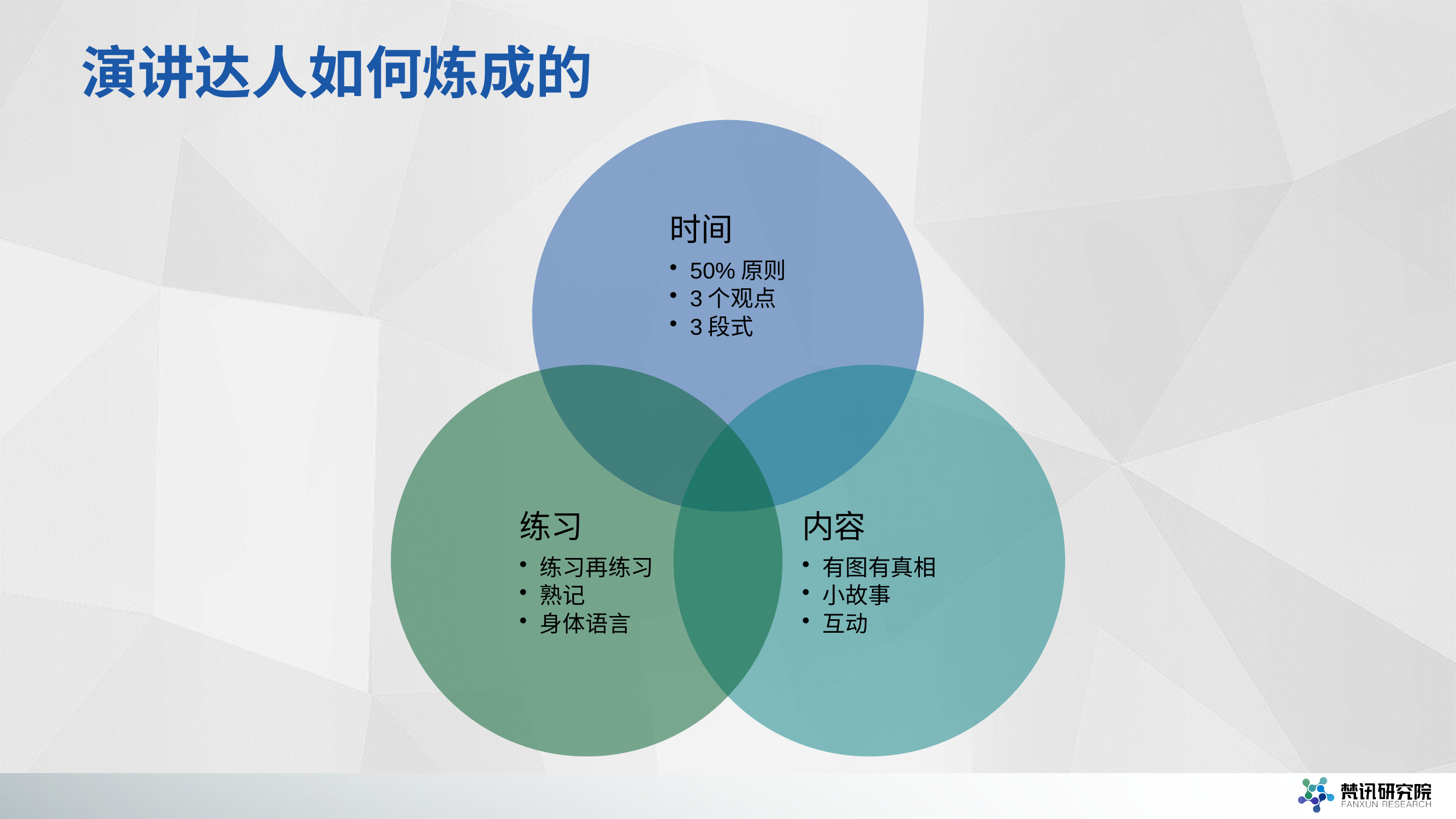

# 演讲达人如何炼成的
时间
50%原则
3个观点
3段式
内容
有图有真相
小故事
互动
练习
练习再练习
熟记
身体语言